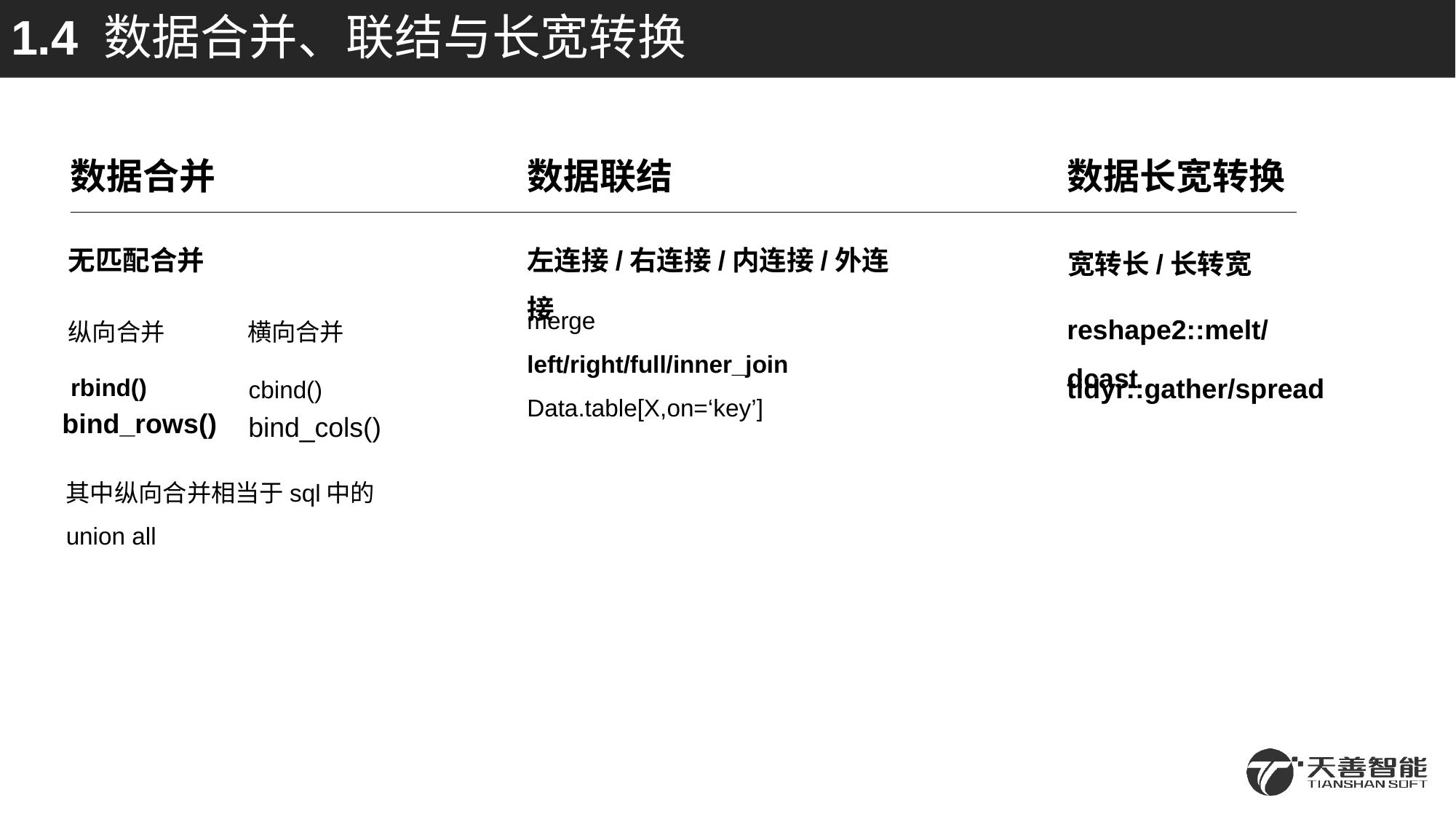

# 1.4 数据合并、联结与长宽转换
数据合并
数据联结
数据长宽转换
左连接/右连接/内连接/外连接
无匹配合并
宽转长/长转宽
merge
left/right/full/inner_join
Data.table[X,on=‘key’]
reshape2::melt/dcast
纵向合并
横向合并
tidyr::gather/spread
rbind()
cbind()
bind_rows()
bind_cols()
其中纵向合并相当于sql中的union all